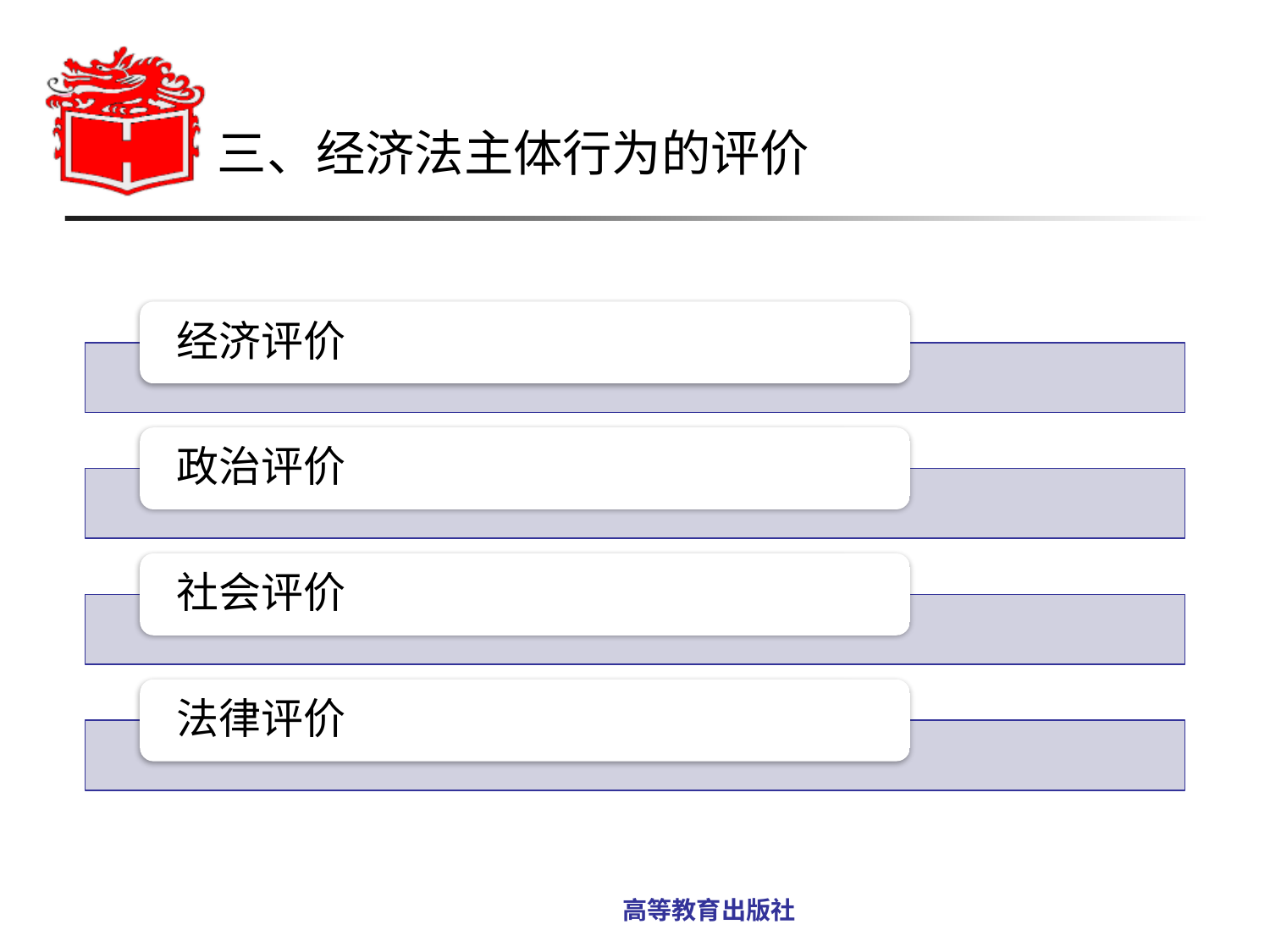

三、经济法主体行为的评价
经济评价
政治评价
社会评价
法律评价

高等教育出版社